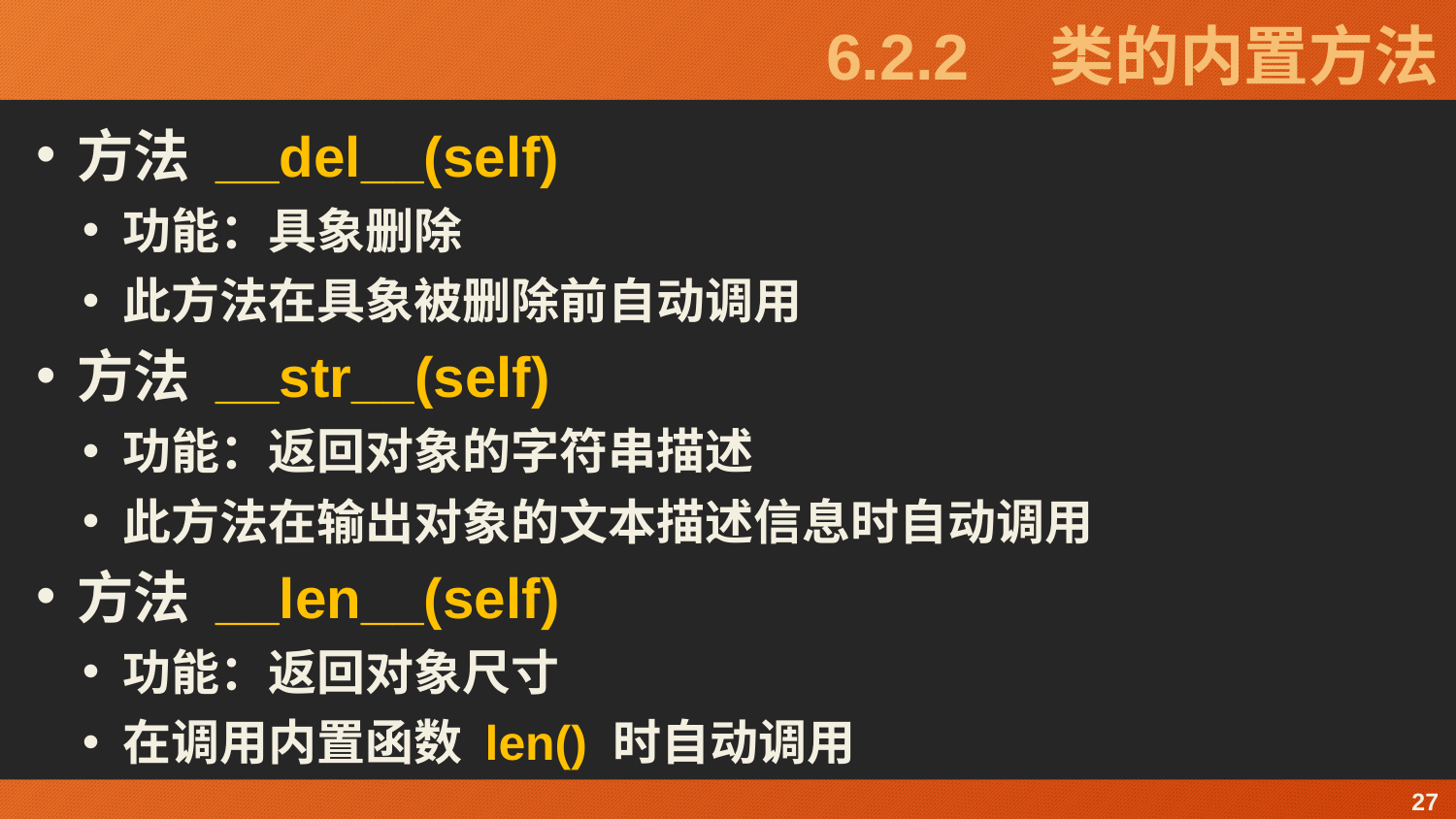

# 6.2.2　类的内置方法
方法 __del__(self)
功能：具象删除
此方法在具象被删除前自动调用
方法 __str__(self)
功能：返回对象的字符串描述
此方法在输出对象的文本描述信息时自动调用
方法 __len__(self)
功能：返回对象尺寸
在调用内置函数 len() 时自动调用
27